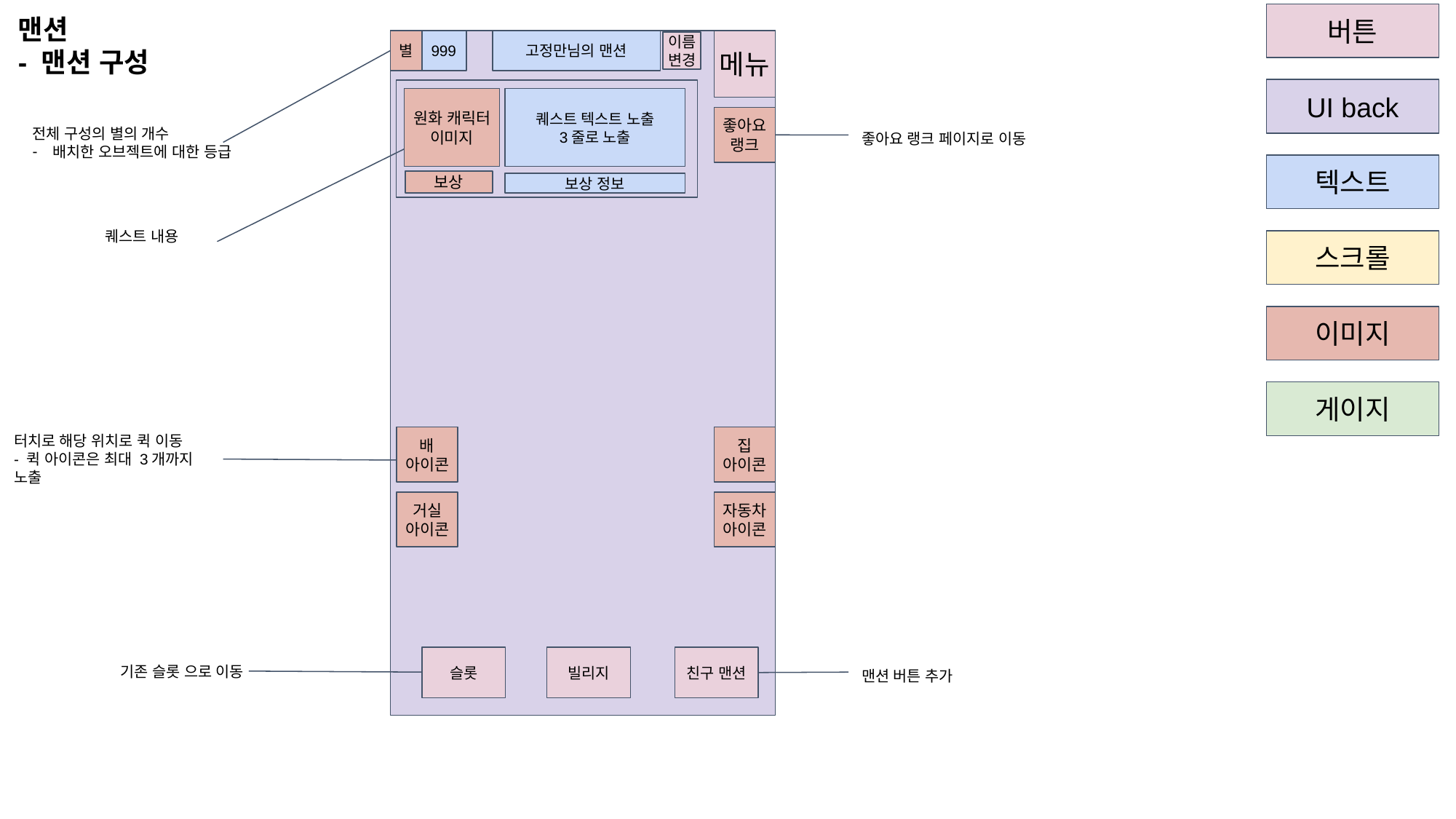

버튼
UI back
텍스트
스크롤
이미지
게이지
맨션
- 맨션 구성

별
999
고정만님의 맨션
메뉴
이름 변경

원화 캐릭터
이미지
퀘스트 텍스트 노출
3줄로 노출
보상
보상 정보
좋아요 랭크
좋아요 랭크 페이지로 이동
전체 구성의 별의 개수
배치한 오브젝트에 대한 등급
퀘스트 내용
배 아이콘
집 아이콘
터치로 해당 위치로 퀵 이동
- 퀵 아이콘은 최대 3개까지 노출
거실 아이콘
자동차 아이콘
기존 슬롯 으로 이동
슬롯
빌리지
친구 맨션
맨션 버튼 추가